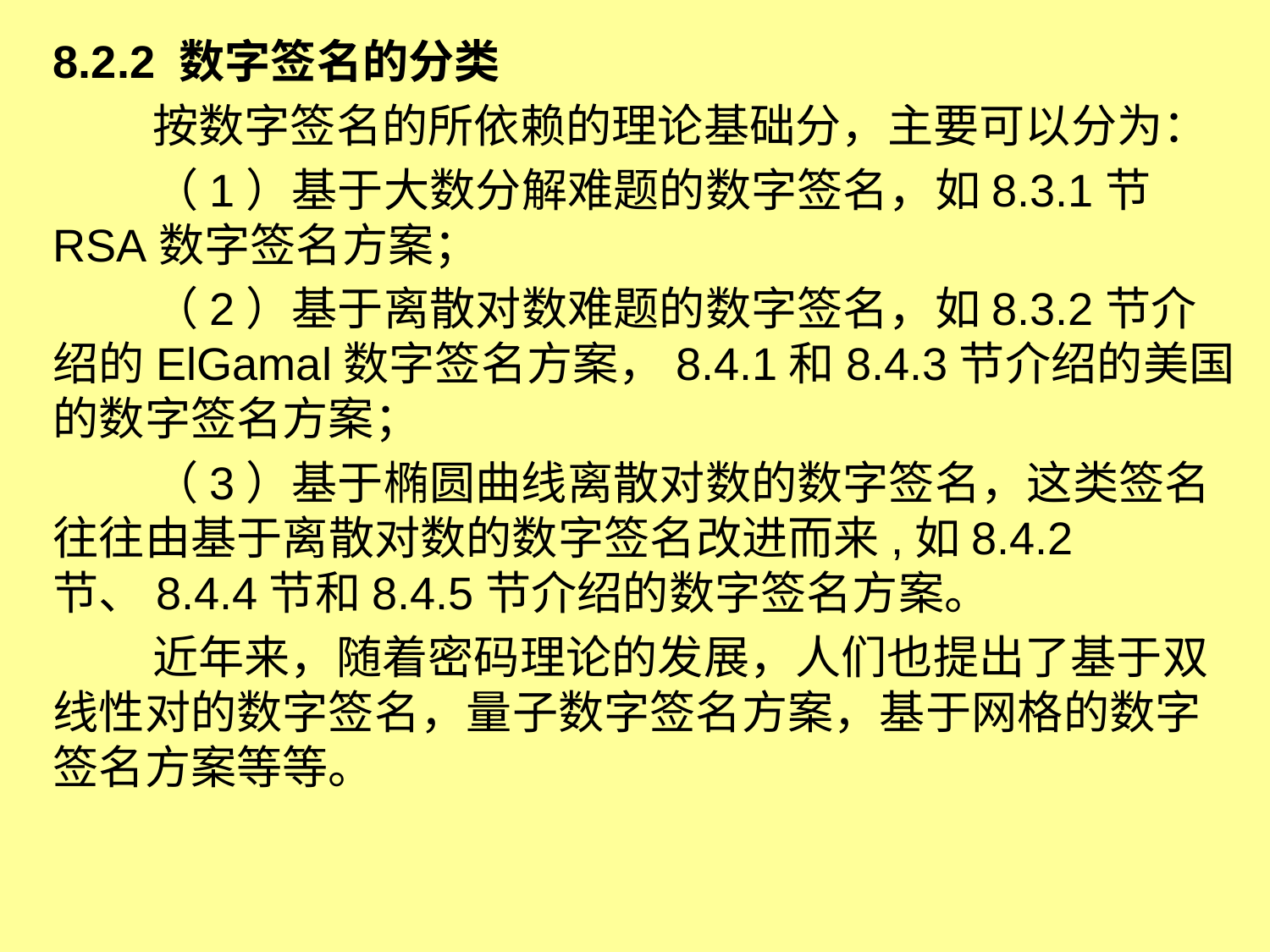

8.2.2 数字签名的分类
按数字签名的所依赖的理论基础分，主要可以分为：
（1）基于大数分解难题的数字签名，如8.3.1节RSA数字签名方案；
（2）基于离散对数难题的数字签名，如8.3.2节介绍的ElGamal数字签名方案，8.4.1和8.4.3节介绍的美国的数字签名方案；
（3）基于椭圆曲线离散对数的数字签名，这类签名往往由基于离散对数的数字签名改进而来,如8.4.2节、8.4.4节和8.4.5节介绍的数字签名方案。
近年来，随着密码理论的发展，人们也提出了基于双线性对的数字签名，量子数字签名方案，基于网格的数字签名方案等等。